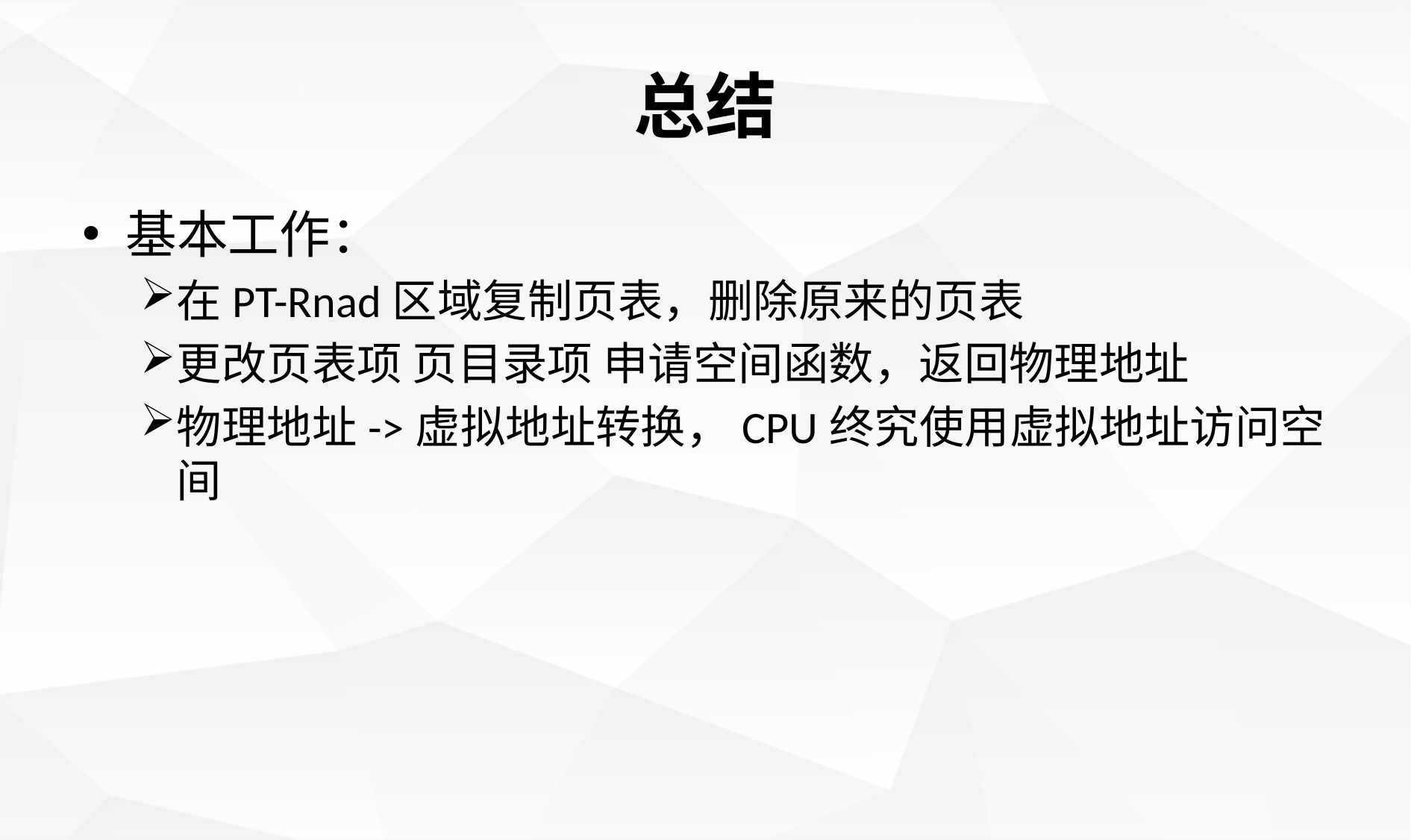

# 总结
基本工作：
在PT-Rnad区域复制页表，删除原来的页表
更改页表项 页目录项 申请空间函数，返回物理地址
物理地址->虚拟地址转换，CPU终究使用虚拟地址访问空间